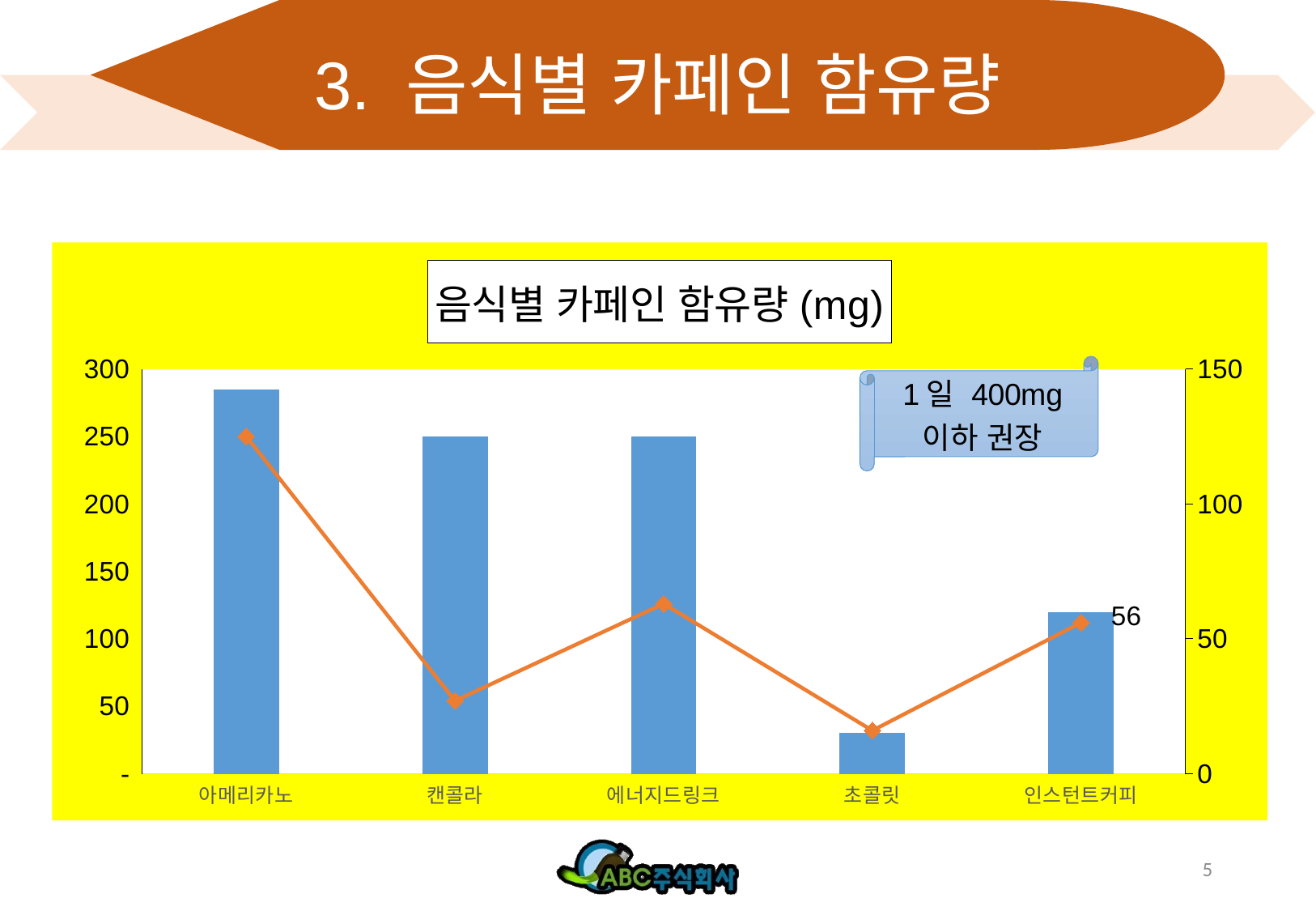

# 3. 음식별 카페인 함유량

### Chart: 음식별 카페인 함유량(mg)

| Category | 측정기준(ml) | 카페인 함량 |
|---|---|---|
| 아메리카노 | 285.0 | 125.0 |
| 캔콜라 | 250.0 | 27.0 |
| 에너지드링크 | 250.0 | 63.0 |
| 초콜릿 | 30.0 | 16.0 |
| 인스턴트커피 | 120.0 | 56.0 |
5